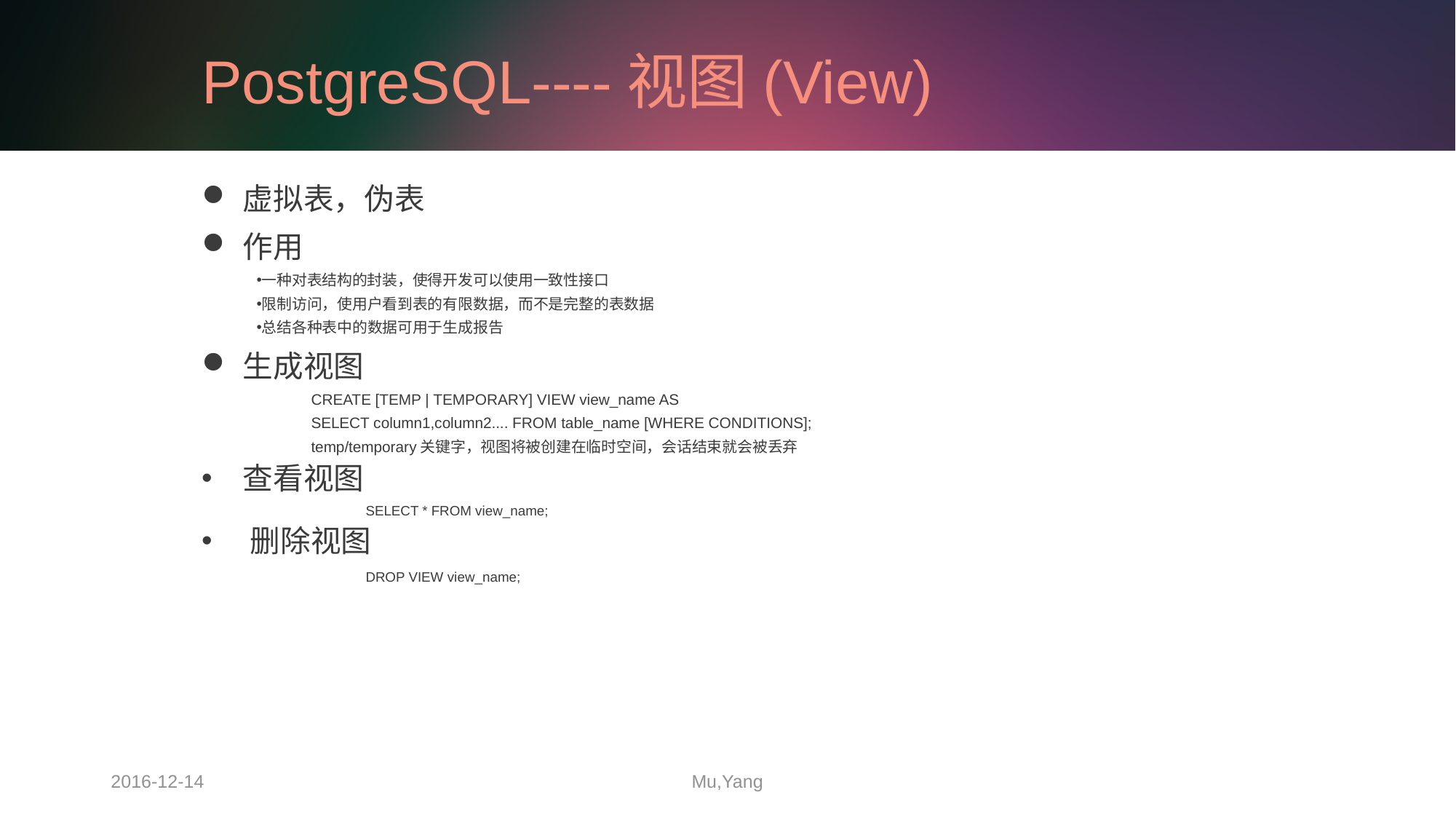

# PostgreSQL----视图(View)
虚拟表，伪表
作用
一种对表结构的封装，使得开发可以使用一致性接口
限制访问，使用户看到表的有限数据，而不是完整的表数据
总结各种表中的数据可用于生成报告
生成视图
CREATE [TEMP | TEMPORARY] VIEW view_name AS
SELECT column1,column2.... FROM table_name [WHERE CONDITIONS];
	temp/temporary关键字，视图将被创建在临时空间，会话结束就会被丢弃
查看视图
	SELECT * FROM view_name;
 删除视图
	DROP VIEW view_name;

2016-12-14
Mu,Yang
93